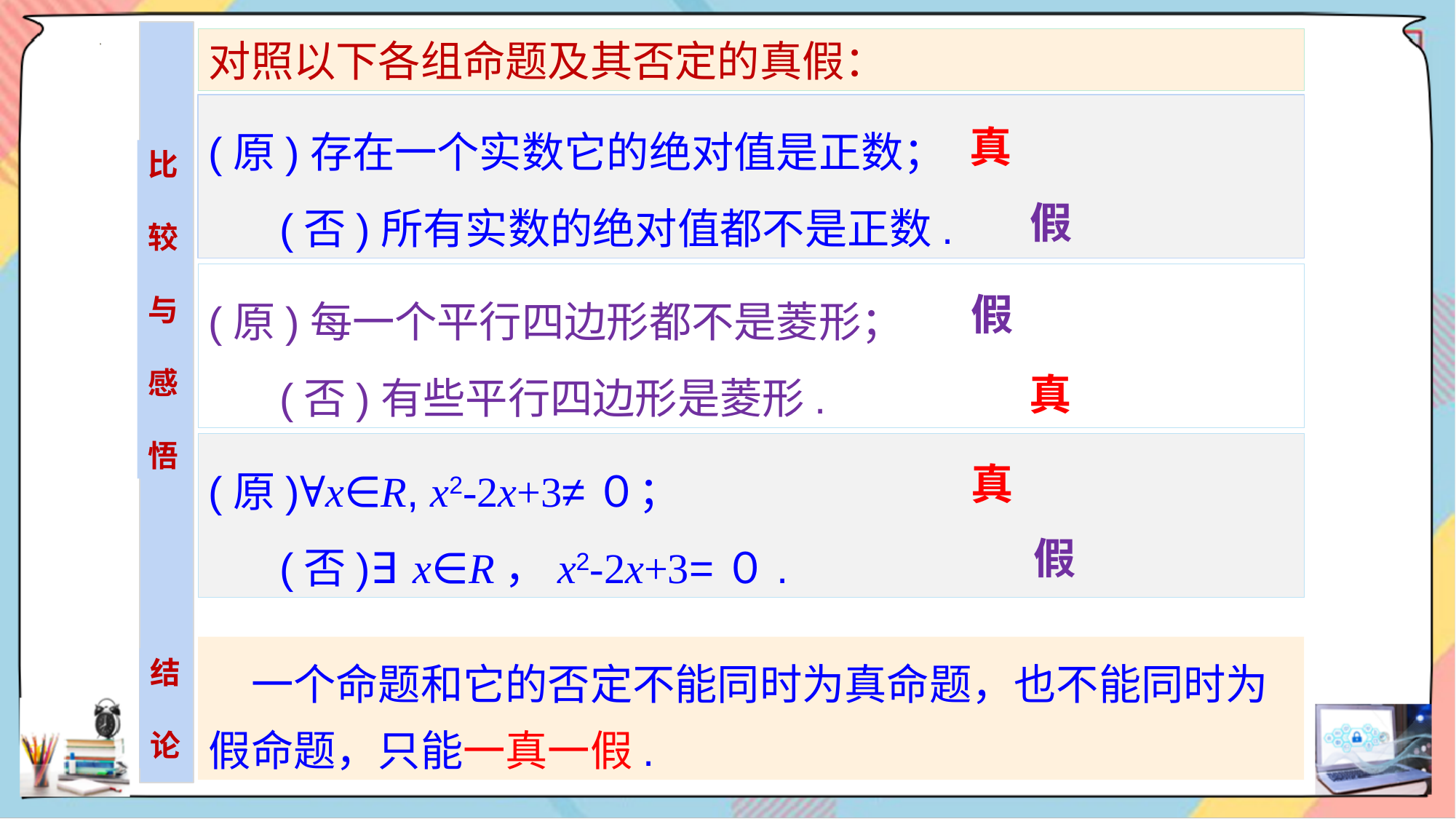

对照以下各组命题及其否定的真假：
(原)存在一个实数它的绝对值是正数；
      (否)所有实数的绝对值都不是正数.
真
比

较

与

感

悟
假
(原)每一个平行四边形都不是菱形；
      (否)有些平行四边形是菱形.
假
真
(原)∀x∈R, x2-2x+3≠０；
      (否)∃x∈R，x2-2x+3=０.
真
假
　一个命题和它的否定不能同时为真命题，也不能同时为假命题，只能一真一假.
结

论